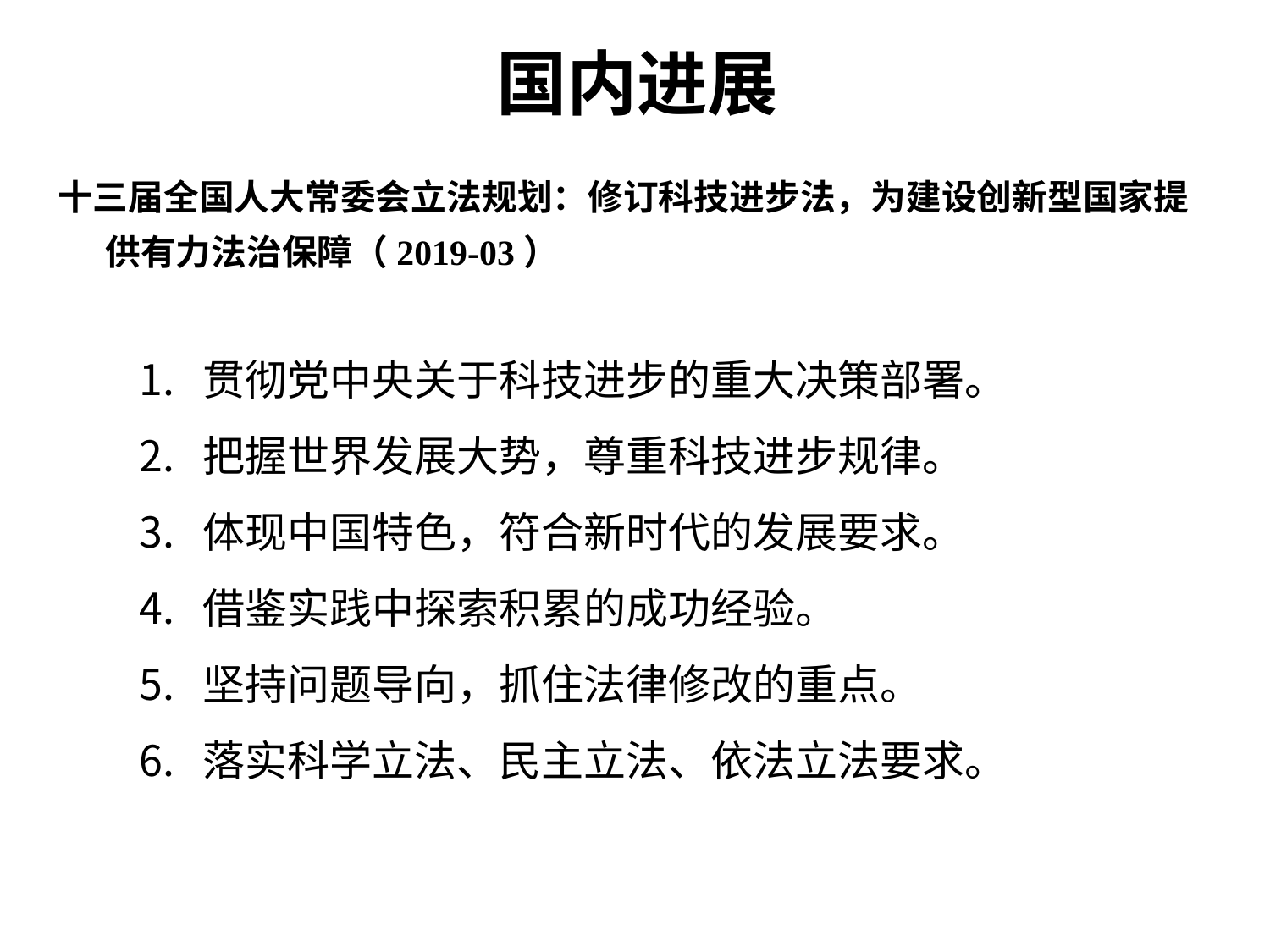

# 国内进展
十三届全国人大常委会立法规划：修订科技进步法，为建设创新型国家提供有力法治保障（2019-03）

贯彻党中央关于科技进步的重大决策部署。
把握世界发展大势，尊重科技进步规律。
体现中国特色，符合新时代的发展要求。
借鉴实践中探索积累的成功经验。
坚持问题导向，抓住法律修改的重点。
落实科学立法、民主立法、依法立法要求。